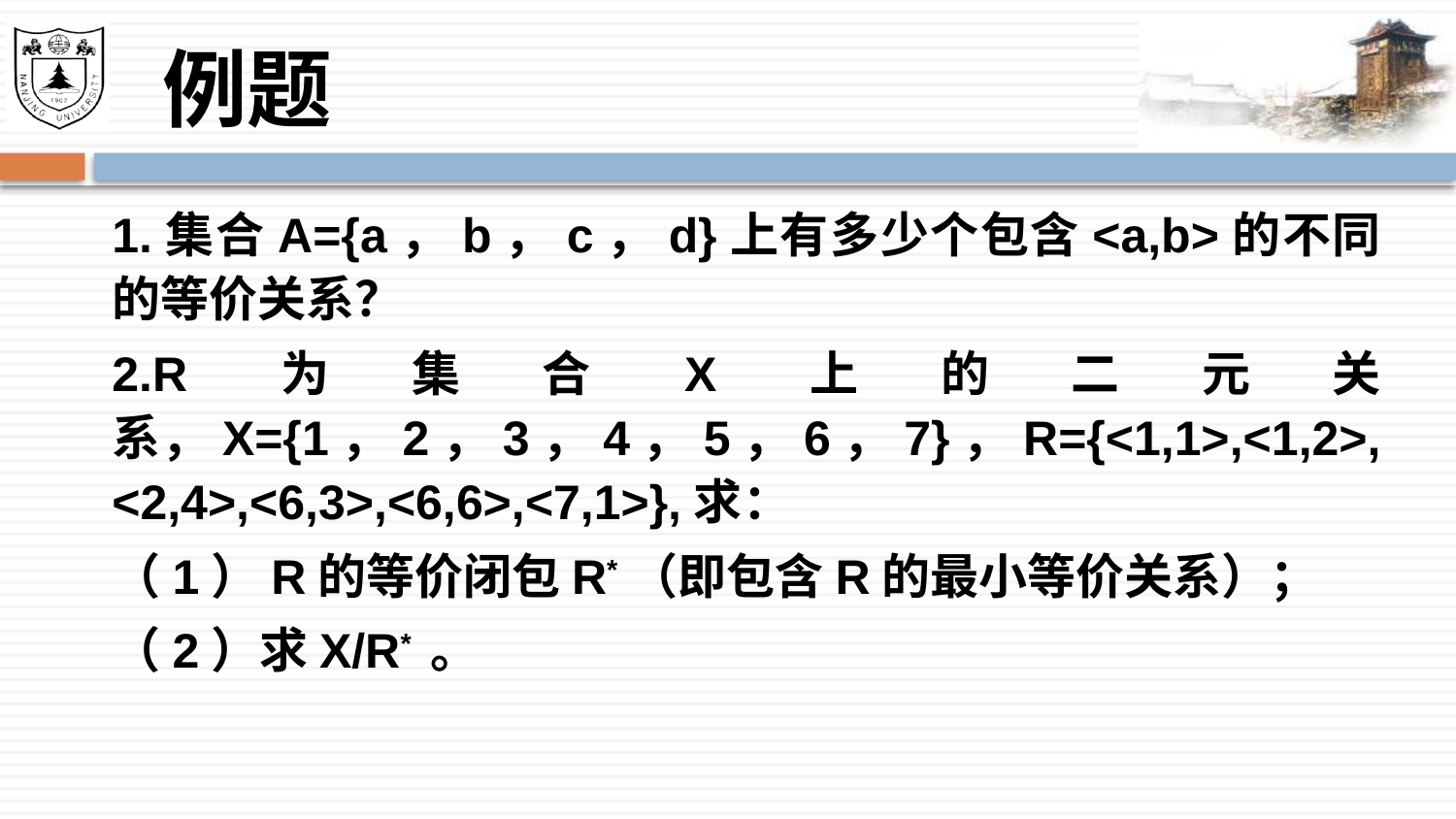

# 例题
1.集合A={a，b，c，d}上有多少个包含<a,b>的不同的等价关系？
2.R为集合X上的二元关系，X={1，2，3，4，5，6，7}，R={<1,1>,<1,2>,<2,4>,<6,3>,<6,6>,<7,1>},求：
（1）R的等价闭包R*（即包含R的最小等价关系）；
（2）求X/R* 。